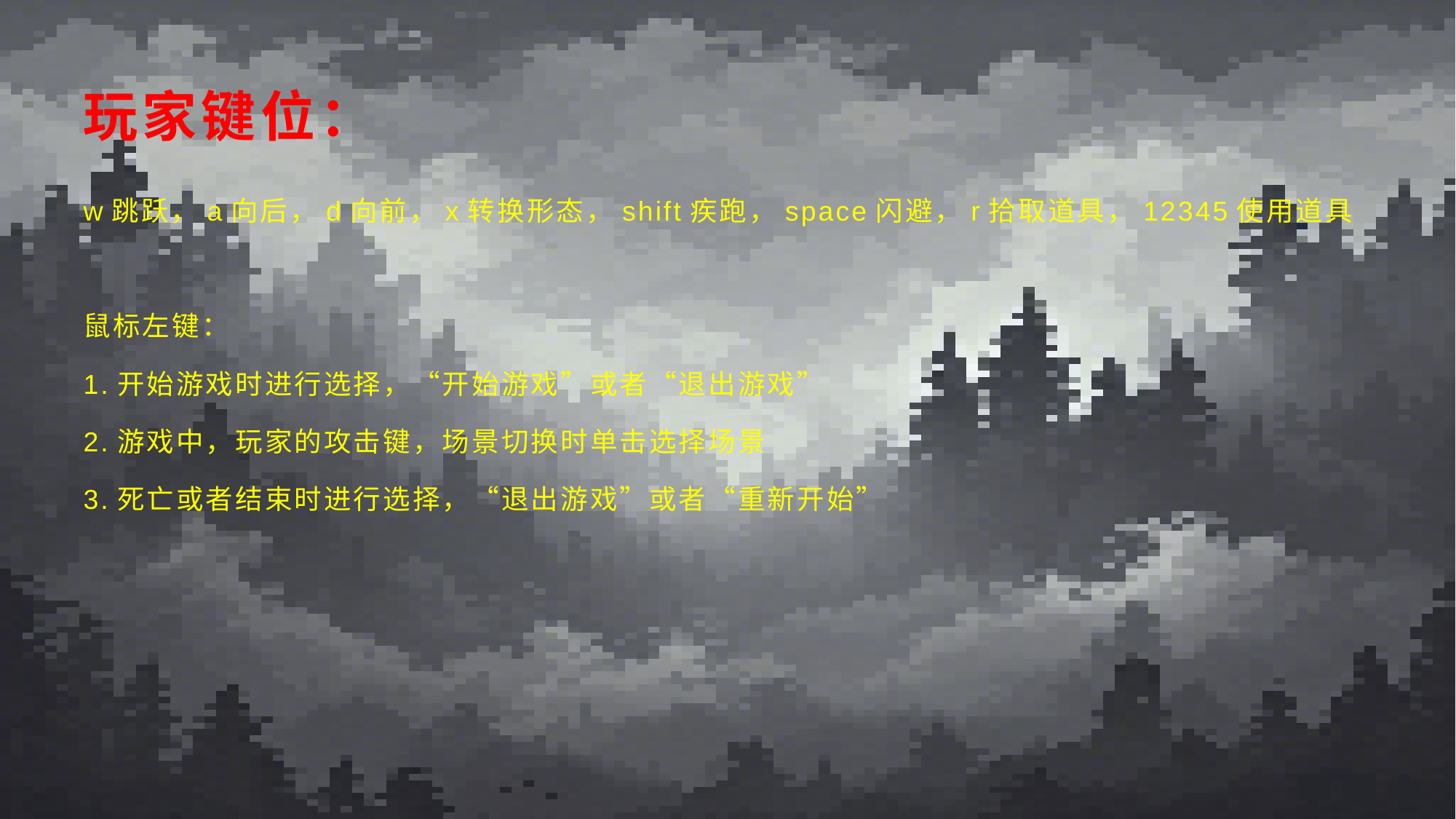

# 玩家键位：
w跳跃，a向后，d向前，x转换形态，shift疾跑，space闪避，r拾取道具，12345使用道具

鼠标左键：
1.开始游戏时进行选择，“开始游戏”或者“退出游戏”
2.游戏中，玩家的攻击键，场景切换时单击选择场景
3.死亡或者结束时进行选择，“退出游戏”或者“重新开始”